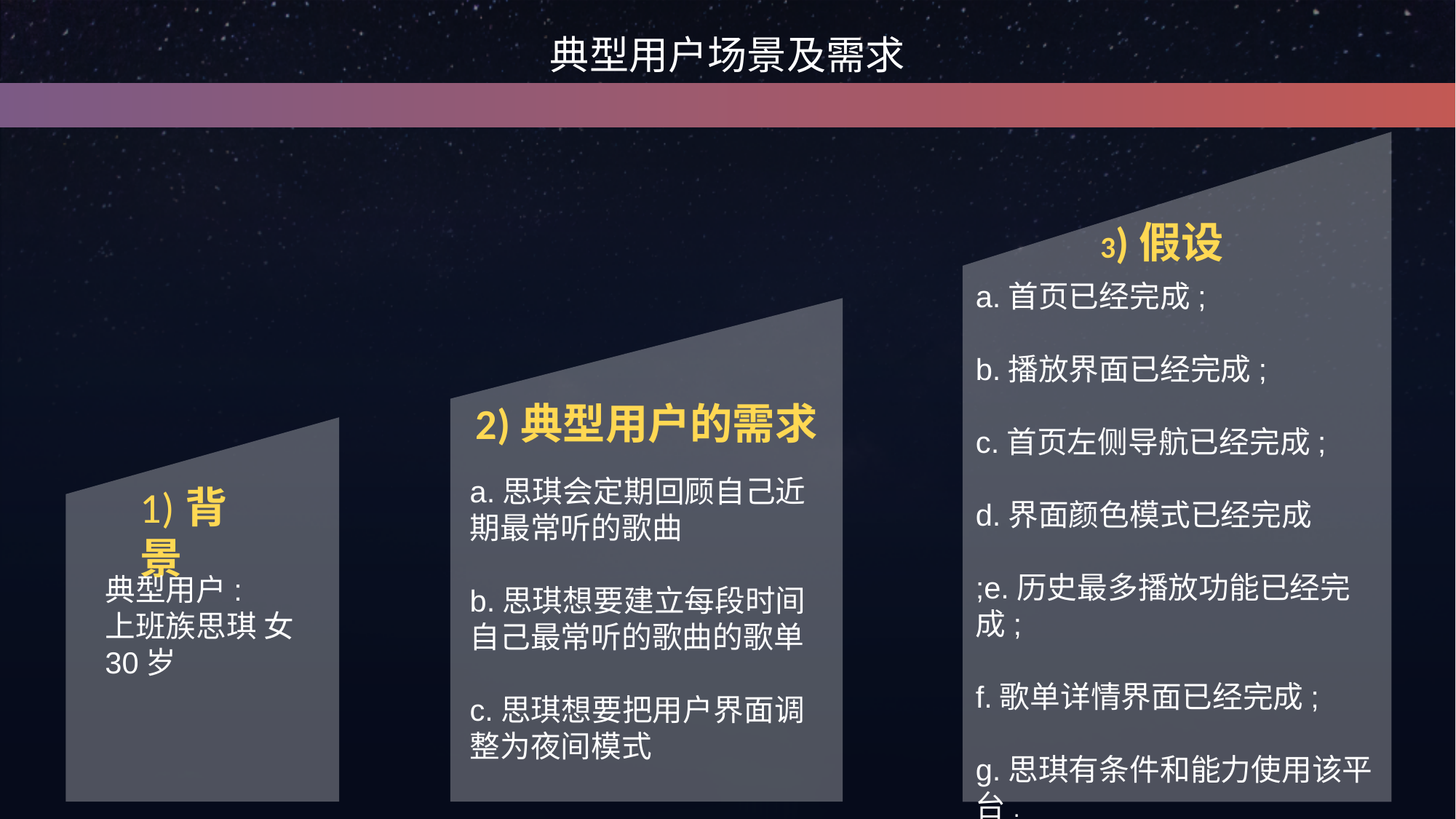

典型用户场景及需求

3)假设
a.首页已经完成;

b.播放界面已经完成;

c.首页左侧导航已经完成;

d.界面颜色模式已经完成

;e.历史最多播放功能已经完成;

f.歌单详情界面已经完成;

g.思琪有条件和能力使用该平台.

2)典型用户的需求

a.思琪会定期回顾自己近期最常听的歌曲

b.思琪想要建立每段时间自己最常听的歌曲的歌单

c.思琪想要把用户界面调整为夜间模式
1)背景

典型用户:
上班族思琪 女 30岁